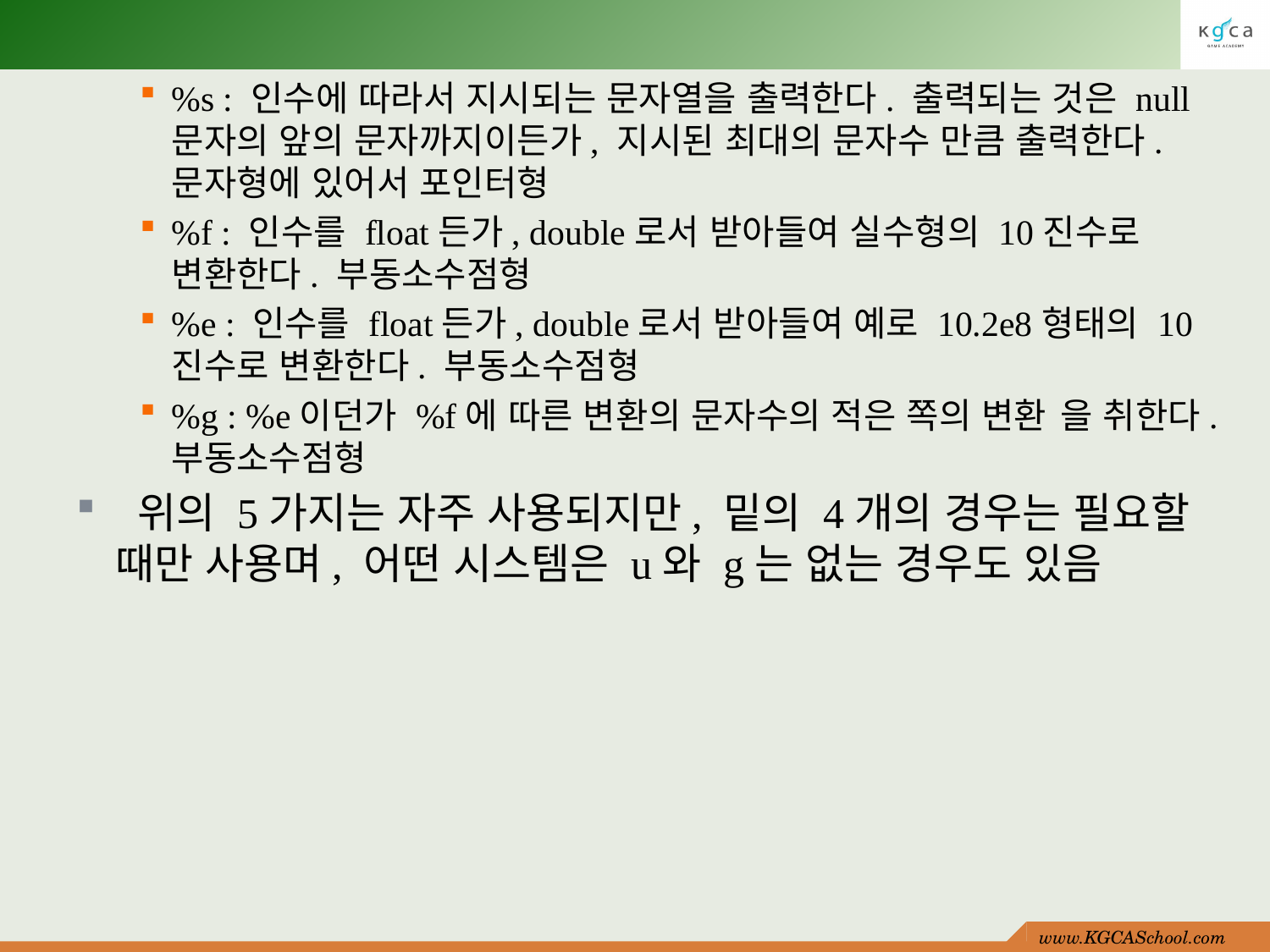

#
%s : 인수에 따라서 지시되는 문자열을 출력한다. 출력되는 것은 null문자의 앞의 문자까지이든가, 지시된 최대의 문자수 만큼 출력한다. 문자형에 있어서 포인터형
%f : 인수를 float든가, double로서 받아들여 실수형의 10진수로 변환한다. 부동소수점형
%e : 인수를 float든가, double로서 받아들여 예로 10.2e8형태의 10진수로 변환한다. 부동소수점형
%g : %e이던가 %f에 따른 변환의 문자수의 적은 쪽의 변환	을 취한다. 부동소수점형
 위의 5가지는 자주 사용되지만, 밑의 4개의 경우는 필요할 때만 사용며, 어떤 시스템은 u와 g는 없는 경우도 있음